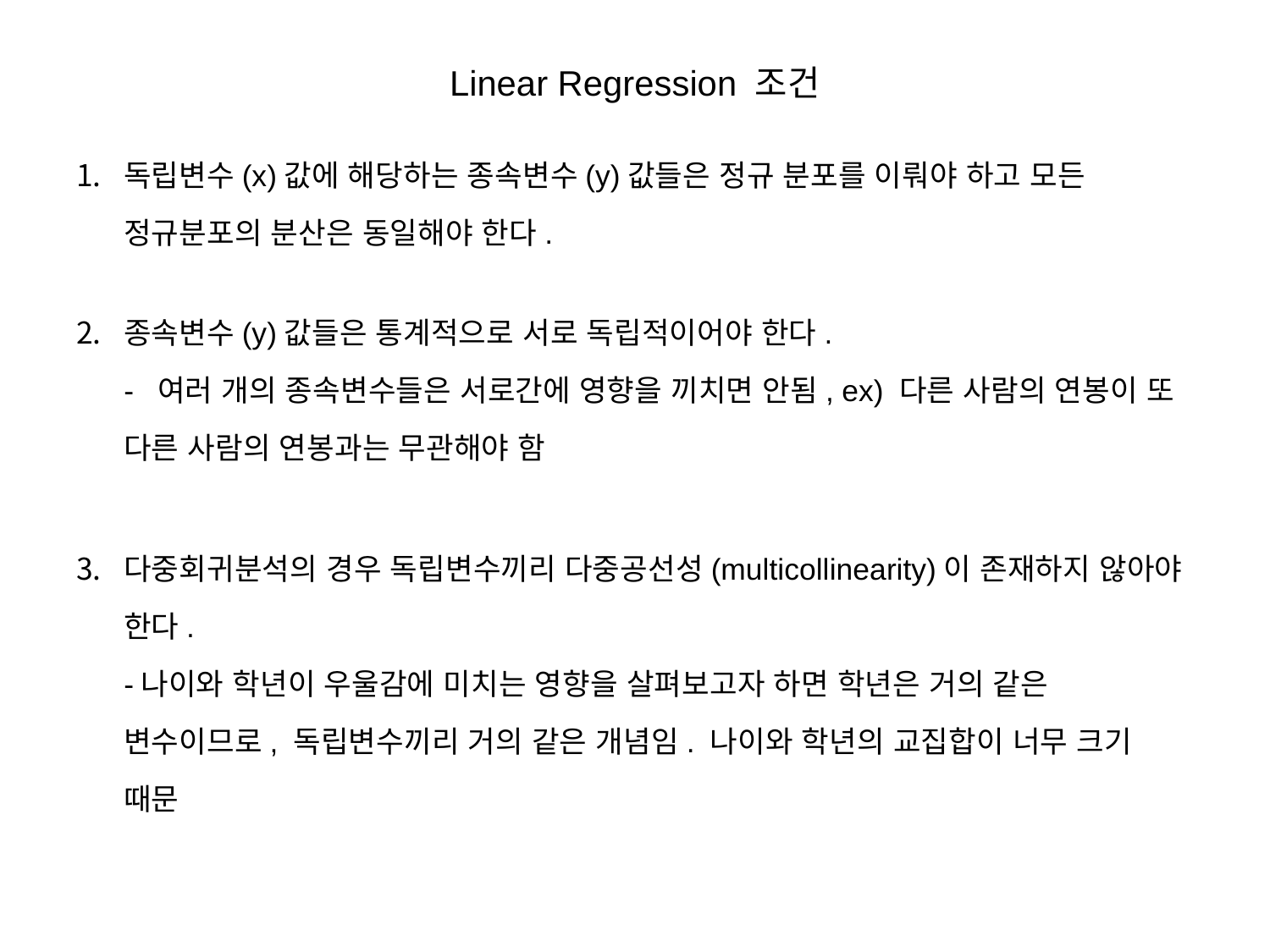

# Linear Regression 조건
독립변수(x)값에 해당하는 종속변수(y)값들은 정규 분포를 이뤄야 하고 모든 정규분포의 분산은 동일해야 한다.
종속변수(y)값들은 통계적으로 서로 독립적이어야 한다.
-  여러 개의 종속변수들은 서로간에 영향을 끼치면 안됨, ex) 다른 사람의 연봉이 또 다른 사람의 연봉과는 무관해야 함
다중회귀분석의 경우 독립변수끼리 다중공선성(multicollinearity)이 존재하지 않아야 한다.
-나이와 학년이 우울감에 미치는 영향을 살펴보고자 하면 학년은 거의 같은 변수이므로, 독립변수끼리 거의 같은 개념임. 나이와 학년의 교집합이 너무 크기 때문